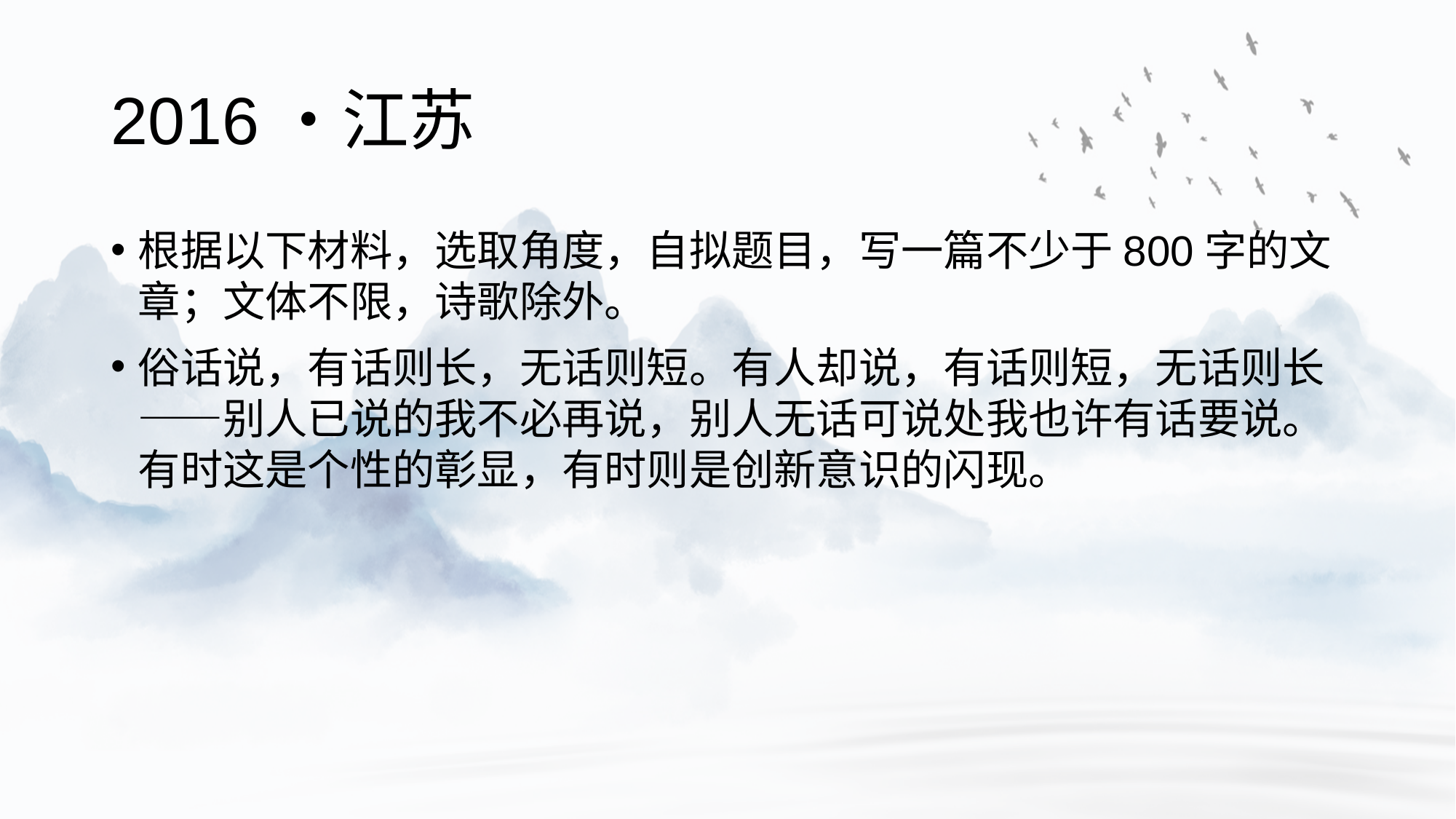

# 2016・江苏
根据以下材料，选取角度，自拟题目，写一篇不少于800字的文章；文体不限，诗歌除外。
俗话说，有话则长，无话则短。有人却说，有话则短，无话则长——别人已说的我不必再说，别人无话可说处我也许有话要说。有时这是个性的彰显，有时则是创新意识的闪现。